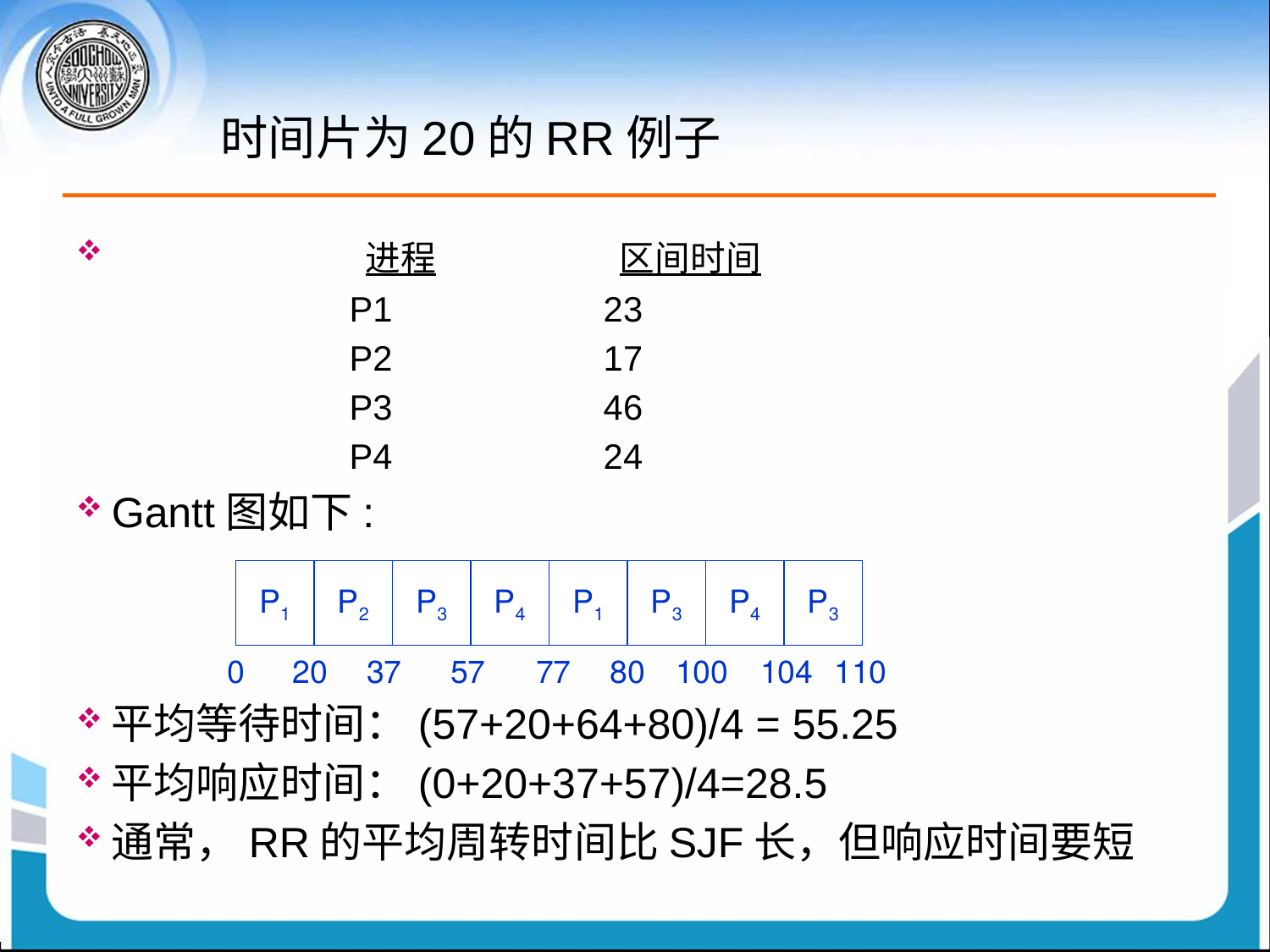

# 时间片为20的RR例子
		进程		区间时间
		  P1		  23
		  P2	 	  17
		  P3		  46
		  P4	 	  24
Gantt图如下:
平均等待时间：(57+20+64+80)/4 = 55.25
平均响应时间：(0+20+37+57)/4=28.5
通常，RR的平均周转时间比SJF长，但响应时间要短
P1
P2
P3
P4
P1
P3
P4
P3
80
100
104
110
0
20
37
57
77